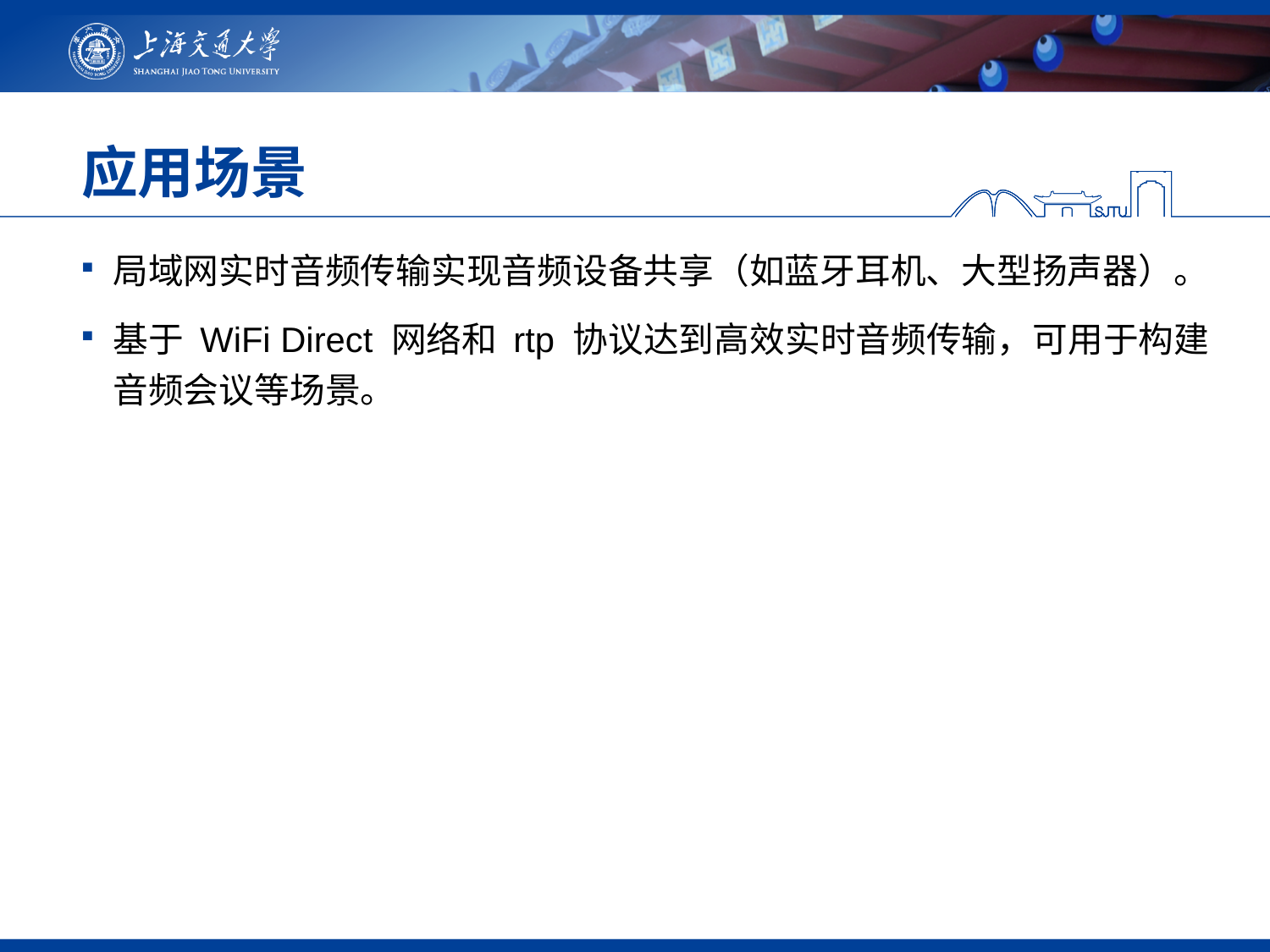

# 应用场景
局域网实时音频传输实现音频设备共享（如蓝牙耳机、大型扬声器）。
基于 WiFi Direct 网络和 rtp 协议达到高效实时音频传输，可用于构建音频会议等场景。